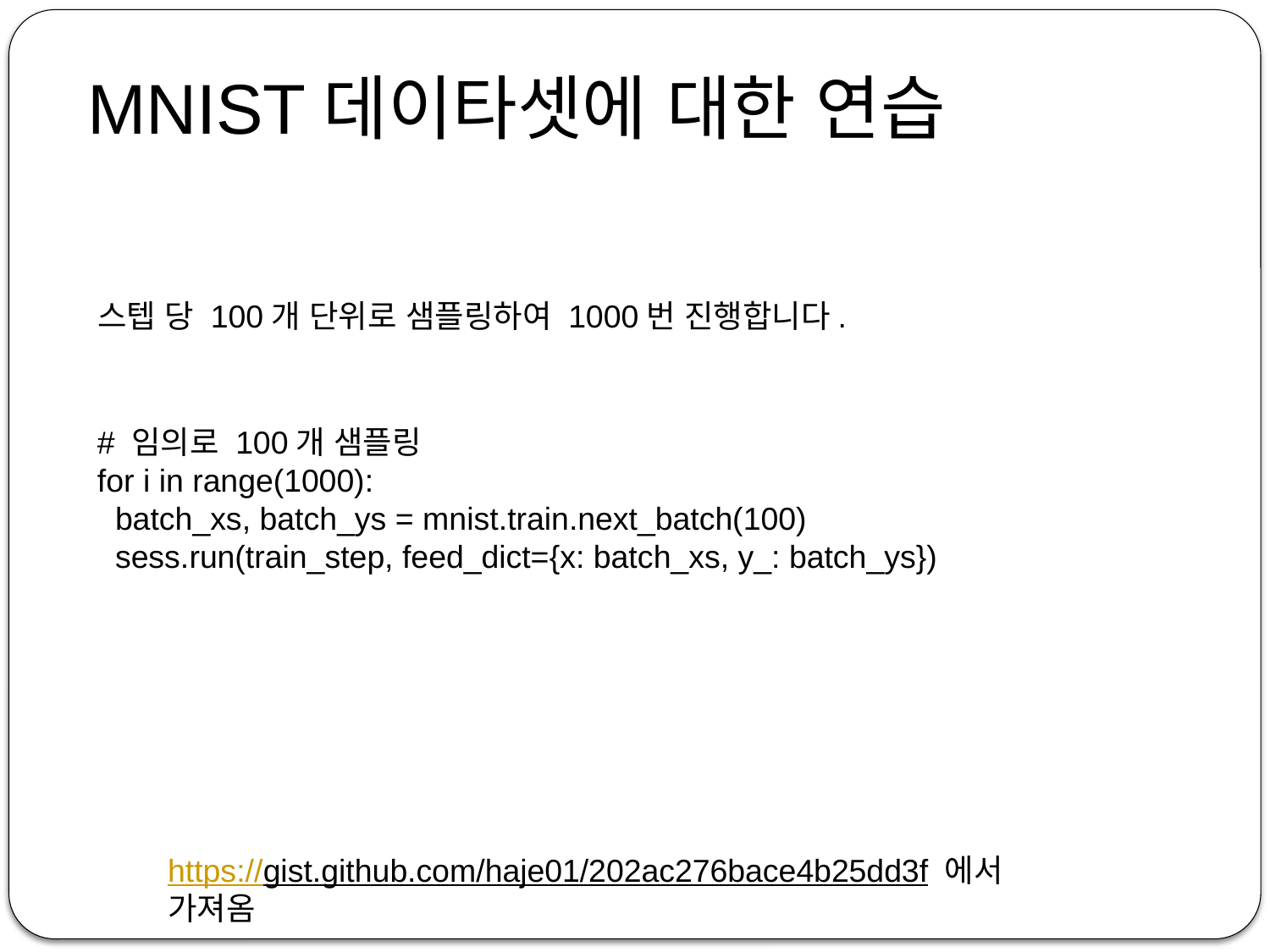

MNIST데이타셋에 대한 연습
스텝 당 100개 단위로 샘플링하여 1000번 진행합니다.
# 임의로 100개 샘플링
for i in range(1000):
  batch_xs, batch_ys = mnist.train.next_batch(100)
  sess.run(train_step, feed_dict={x: batch_xs, y_: batch_ys})
https://gist.github.com/haje01/202ac276bace4b25dd3f 에서 가져옴